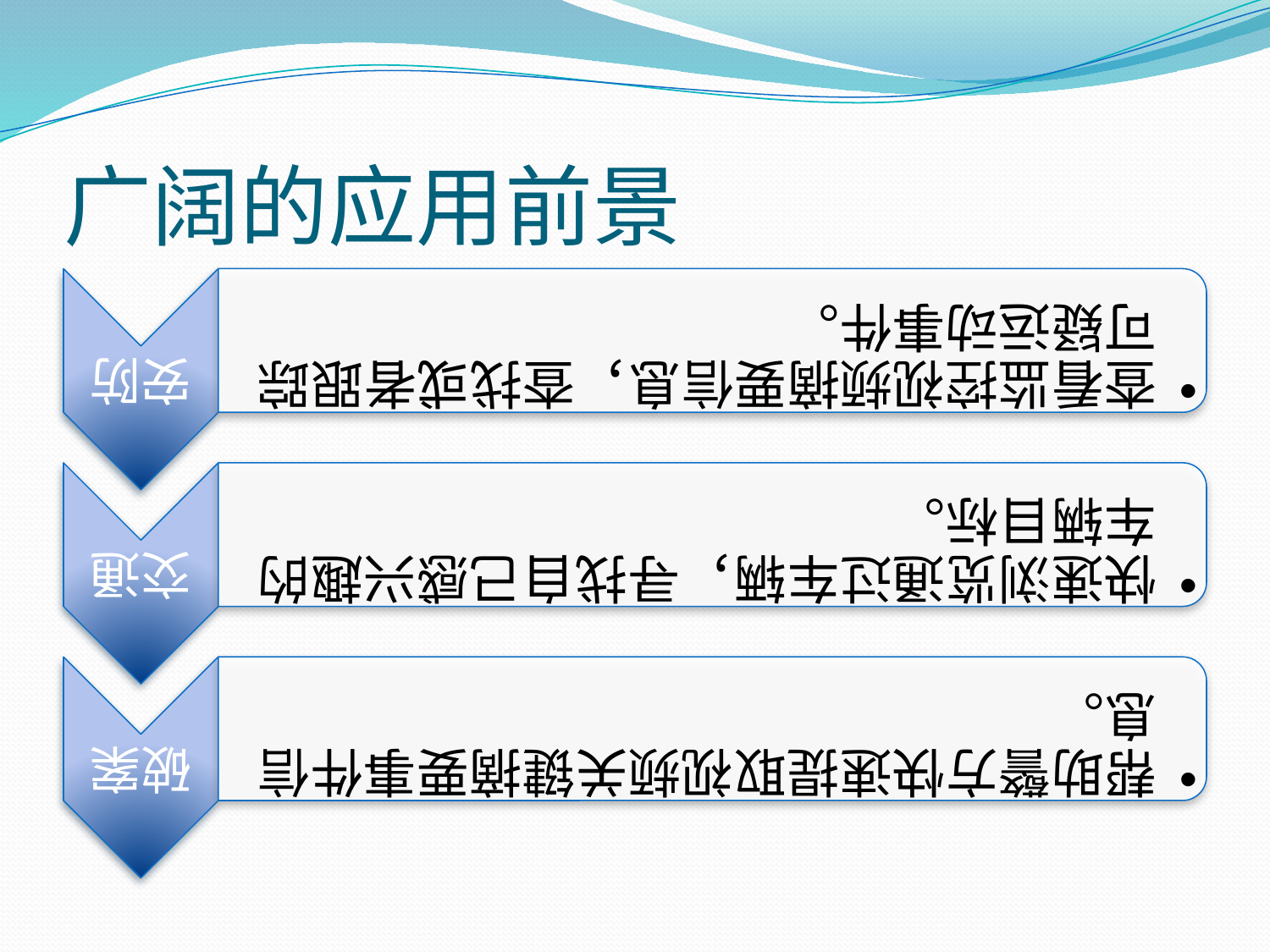

# 广阔的应用前景
安防
查看监控视频摘要信息，查找或者跟踪可疑运动事件。
交通
快速浏览通过车辆，寻找自己感兴趣的车辆目标。
破案
帮助警方快速提取视频关键摘要事件信息。